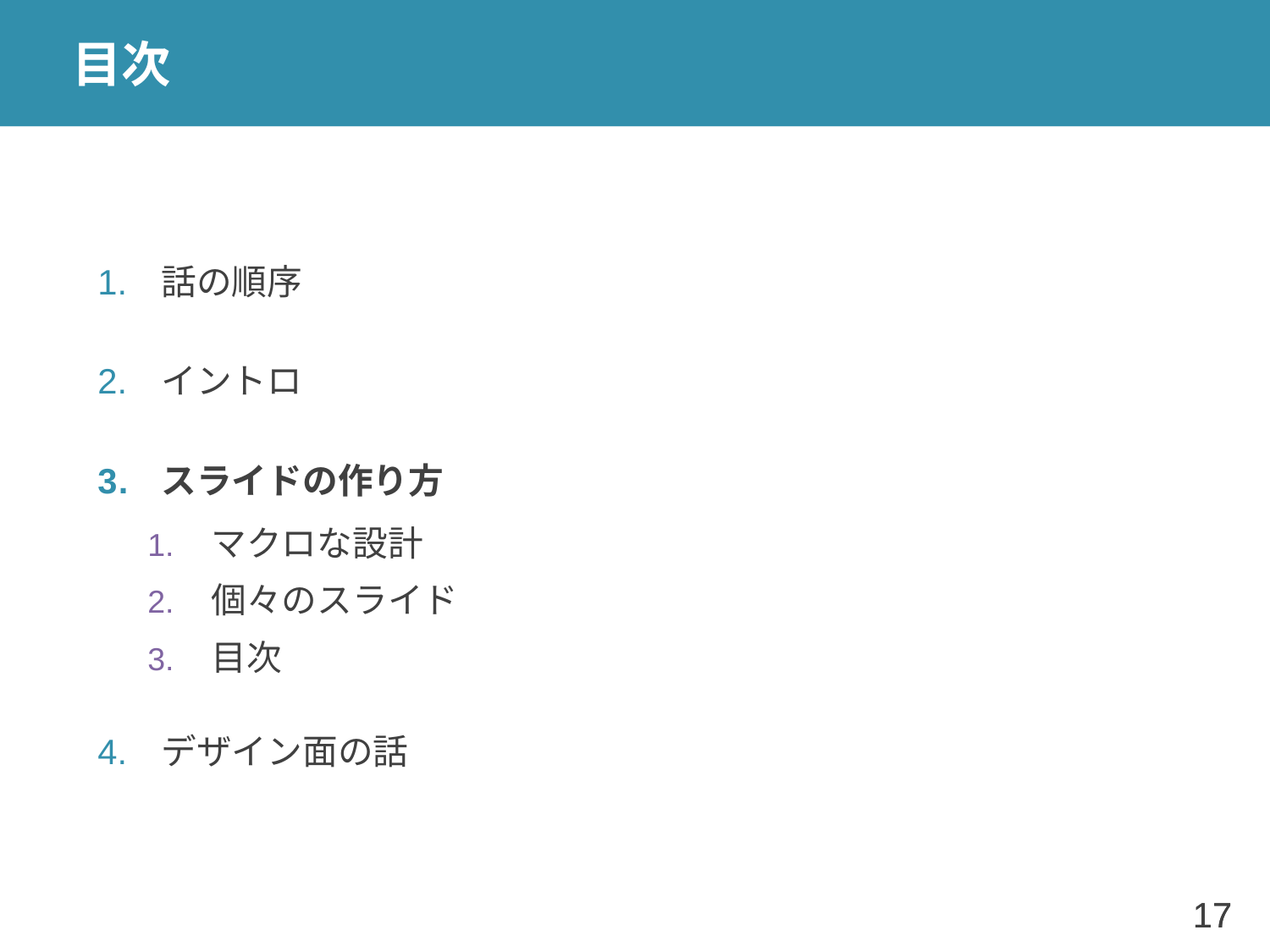

# 目次
話の順序
イントロ
スライドの作り方
マクロな設計
個々のスライド
目次
デザイン面の話